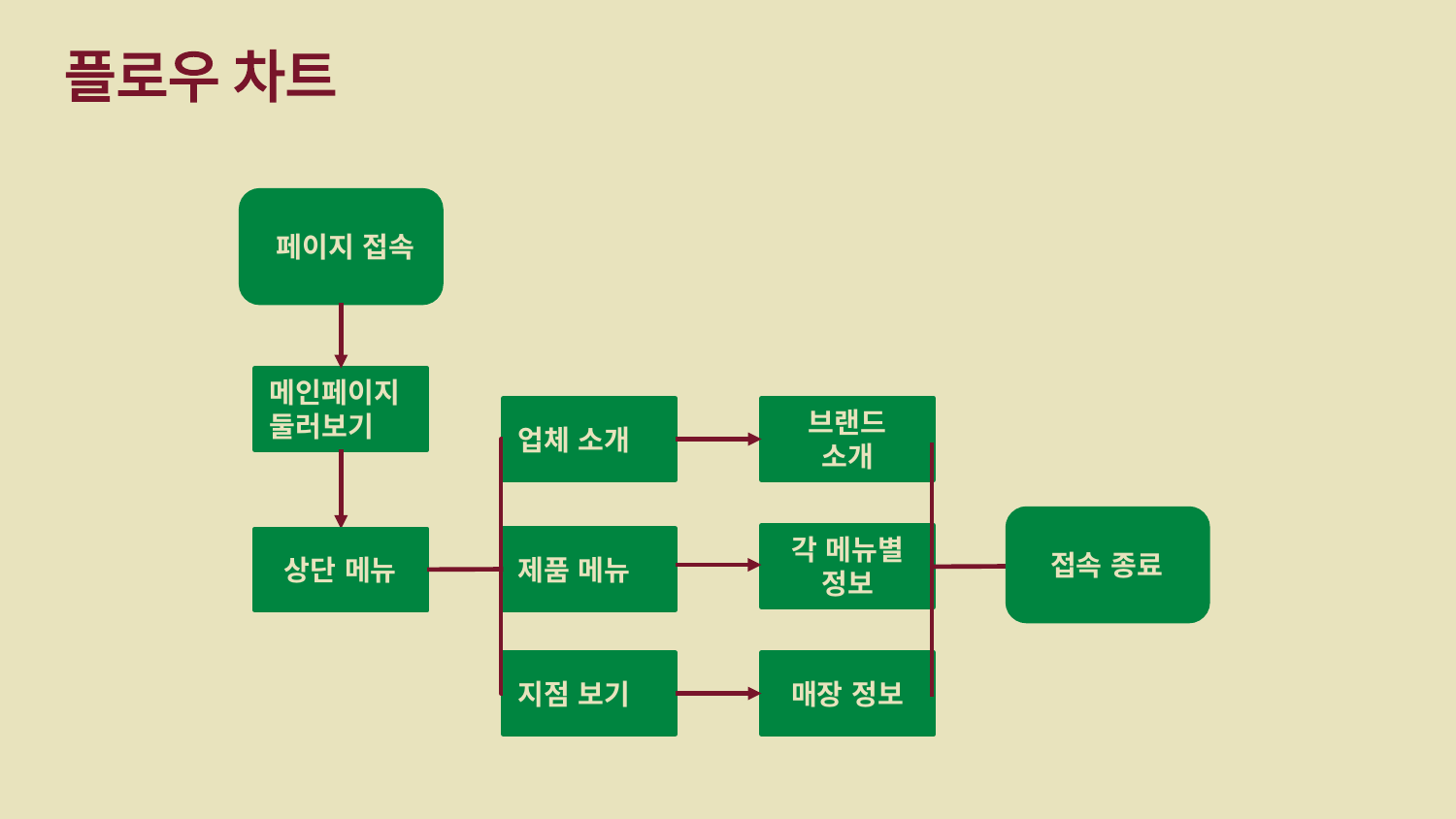

# 플로우 차트
 페이지 접속
메인페이지
둘러보기
업체 소개
브랜드
소개
  접속 종료
각 메뉴별 정보
제품 메뉴
 상단 메뉴
지점 보기
매장 정보